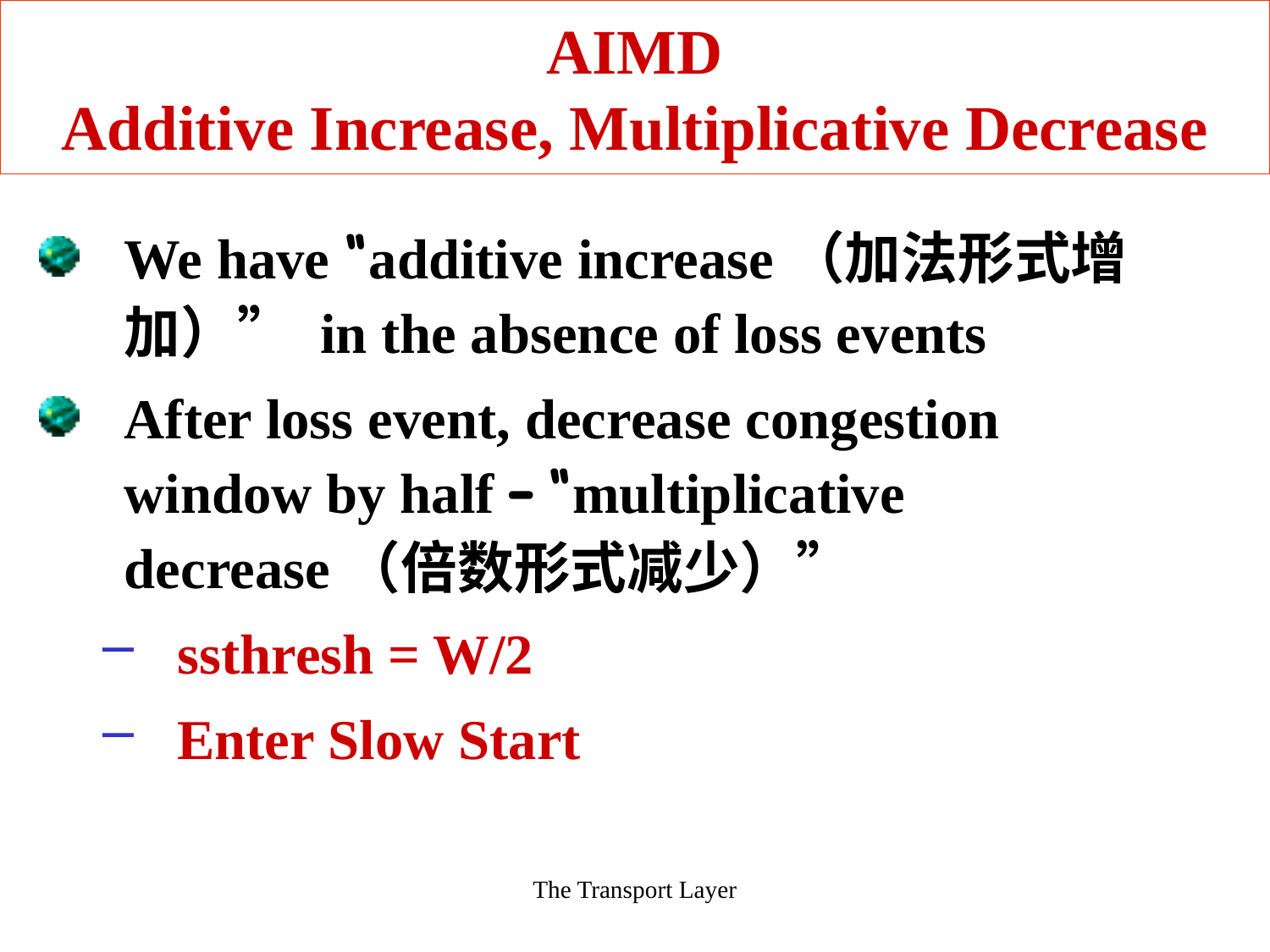

The Transport Layer
40
# AIMD Additive Increase, Multiplicative Decrease
We have “additive increase（加法形式增加）” in the absence of loss events
After loss event, decrease congestion window by half – “multiplicative decrease（倍数形式减少）”
ssthresh = W/2
Enter Slow Start